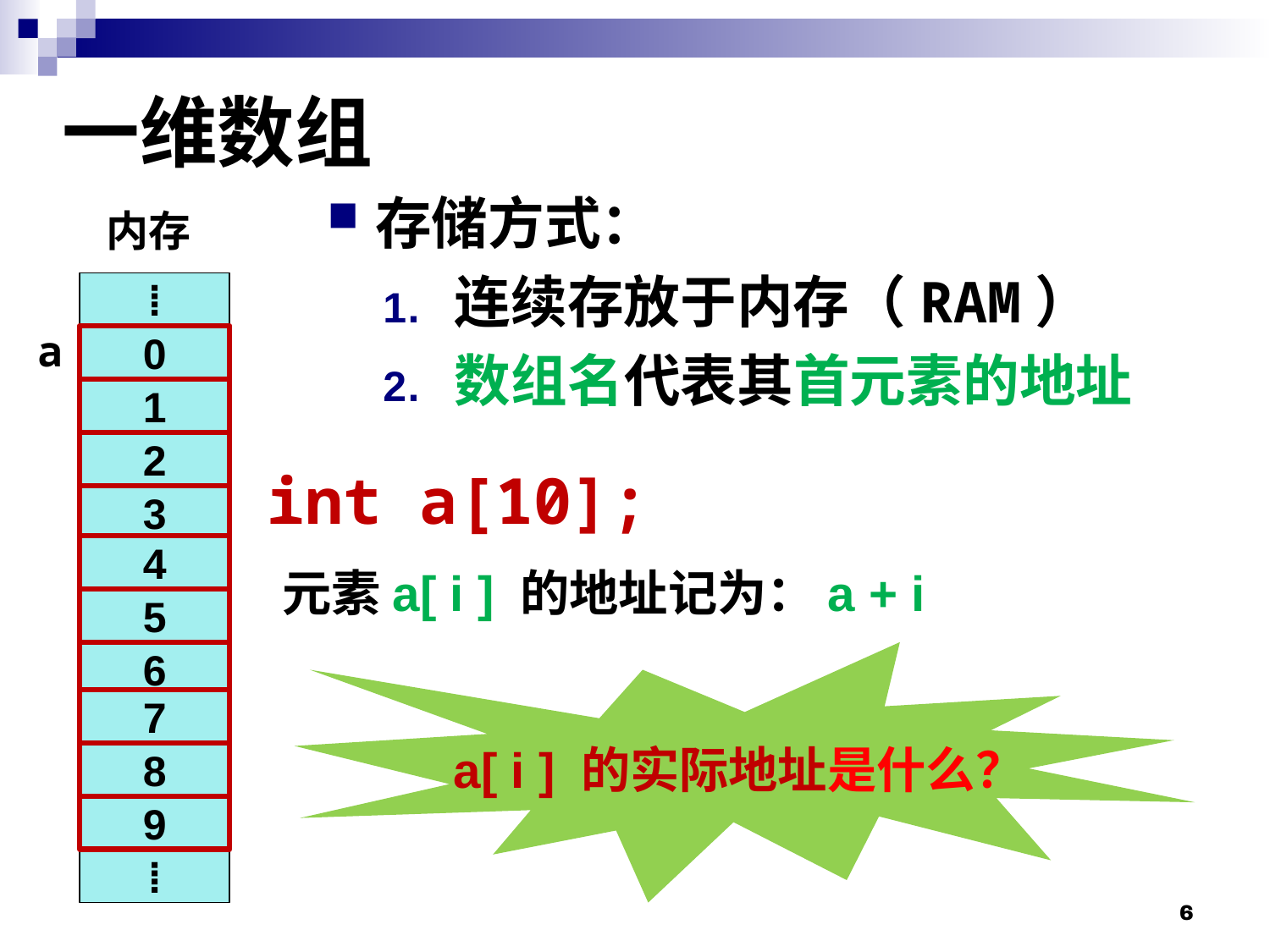

一维数组
存储方式：
连续存放于内存（RAM）
数组名代表其首元素的地址

内存
⁞
0
1
2
3
4
5
6
7
8
9
⁞
a
int a[10];
元素a[ i ] 的地址记为：a + i

a[ i ] 的实际地址是什么？

6